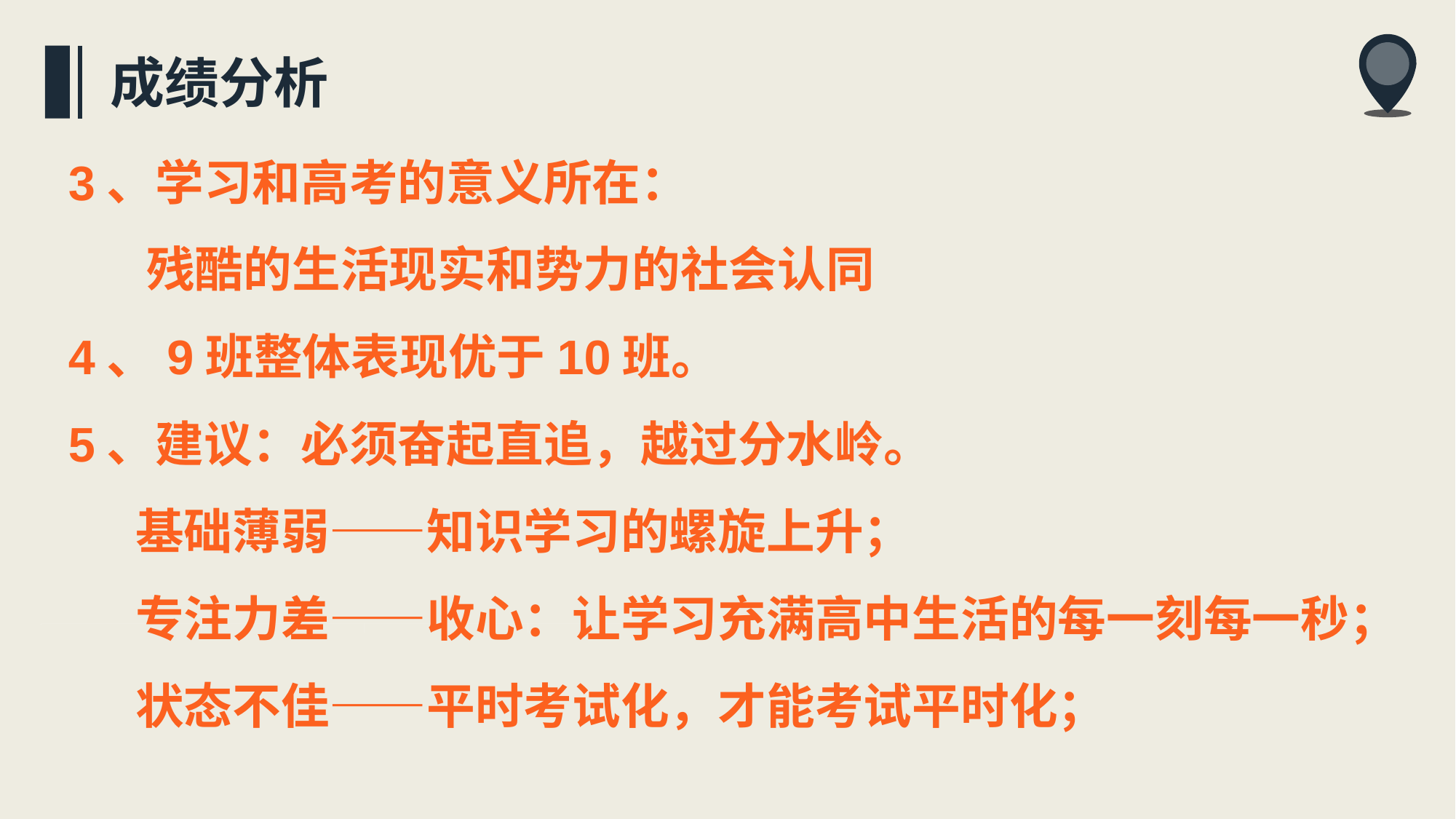

成绩分析

3、学习和高考的意义所在：
      残酷的生活现实和势力的社会认同
4、9班整体表现优于10班。
5、建议：必须奋起直追，越过分水岭。
     基础薄弱——知识学习的螺旋上升；
     专注力差——收心：让学习充满高中生活的每一刻每一秒；
     状态不佳——平时考试化，才能考试平时化；